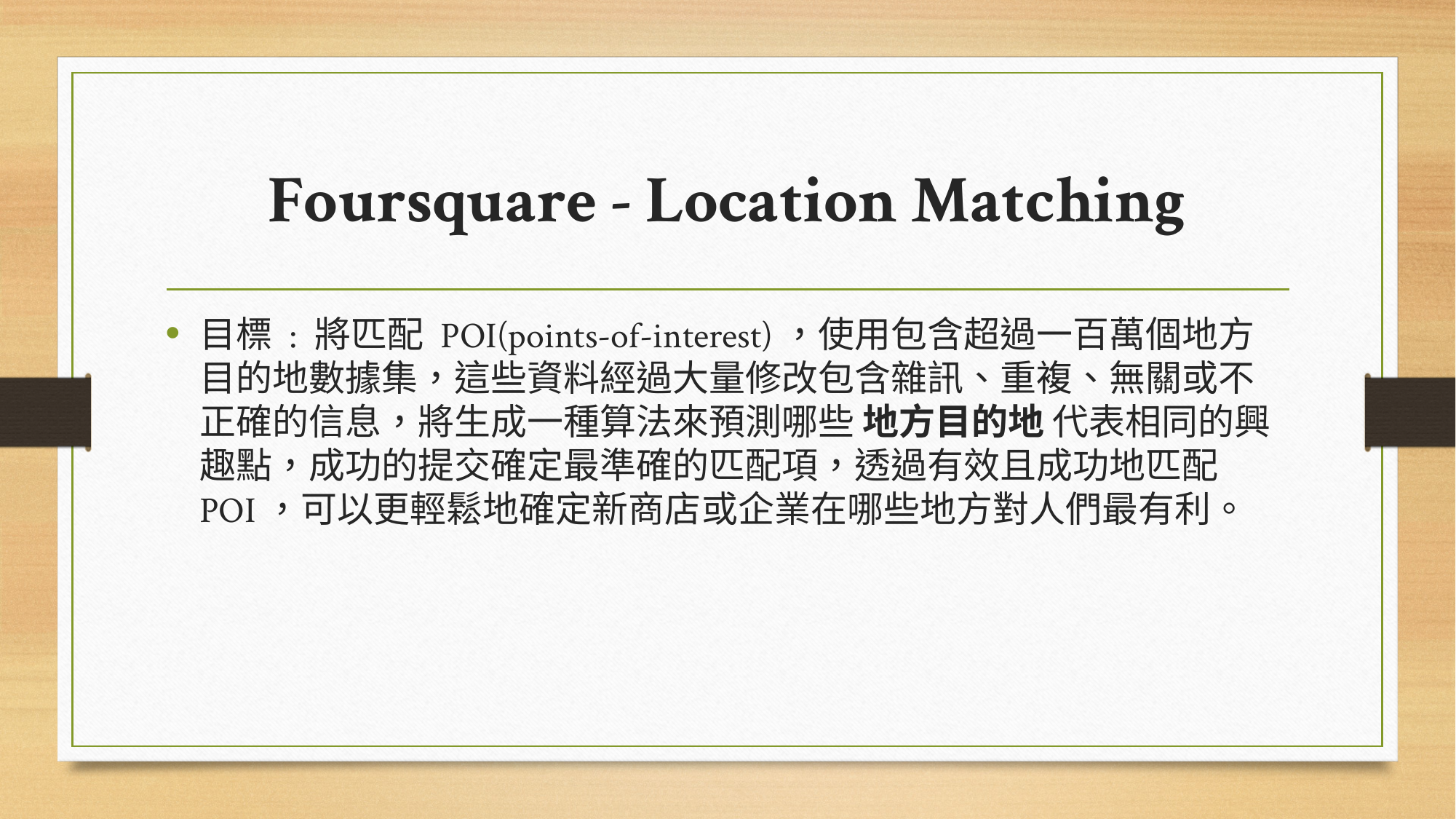

# Foursquare - Location Matching
目標 : 將匹配 POI(points-of-interest)，使用包含超過一百萬個地方目的地數據集，這些資料經過大量修改包含雜訊、重複、無關或不正確的信息，將生成一種算法來預測哪些 地方目的地 代表相同的興趣點，成功的提交確定最準確的匹配項，透過有效且成功地匹配 POI，可以更輕鬆地確定新商店或企業在哪些地方對人們最有利。